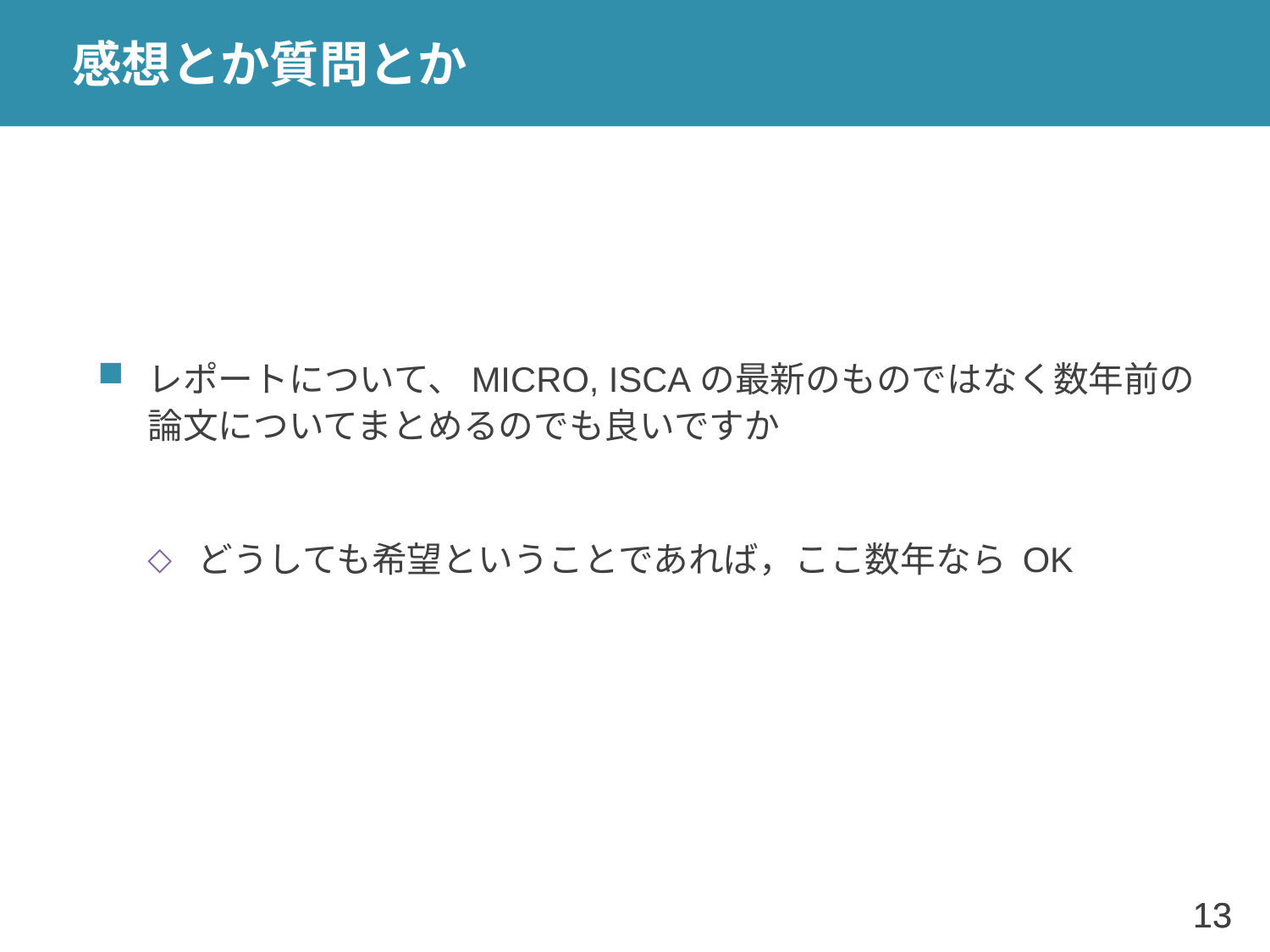

# 感想とか質問とか
レポートについて、MICRO, ISCAの最新のものではなく数年前の論文についてまとめるのでも良いですか

どうしても希望ということであれば，ここ数年なら OK